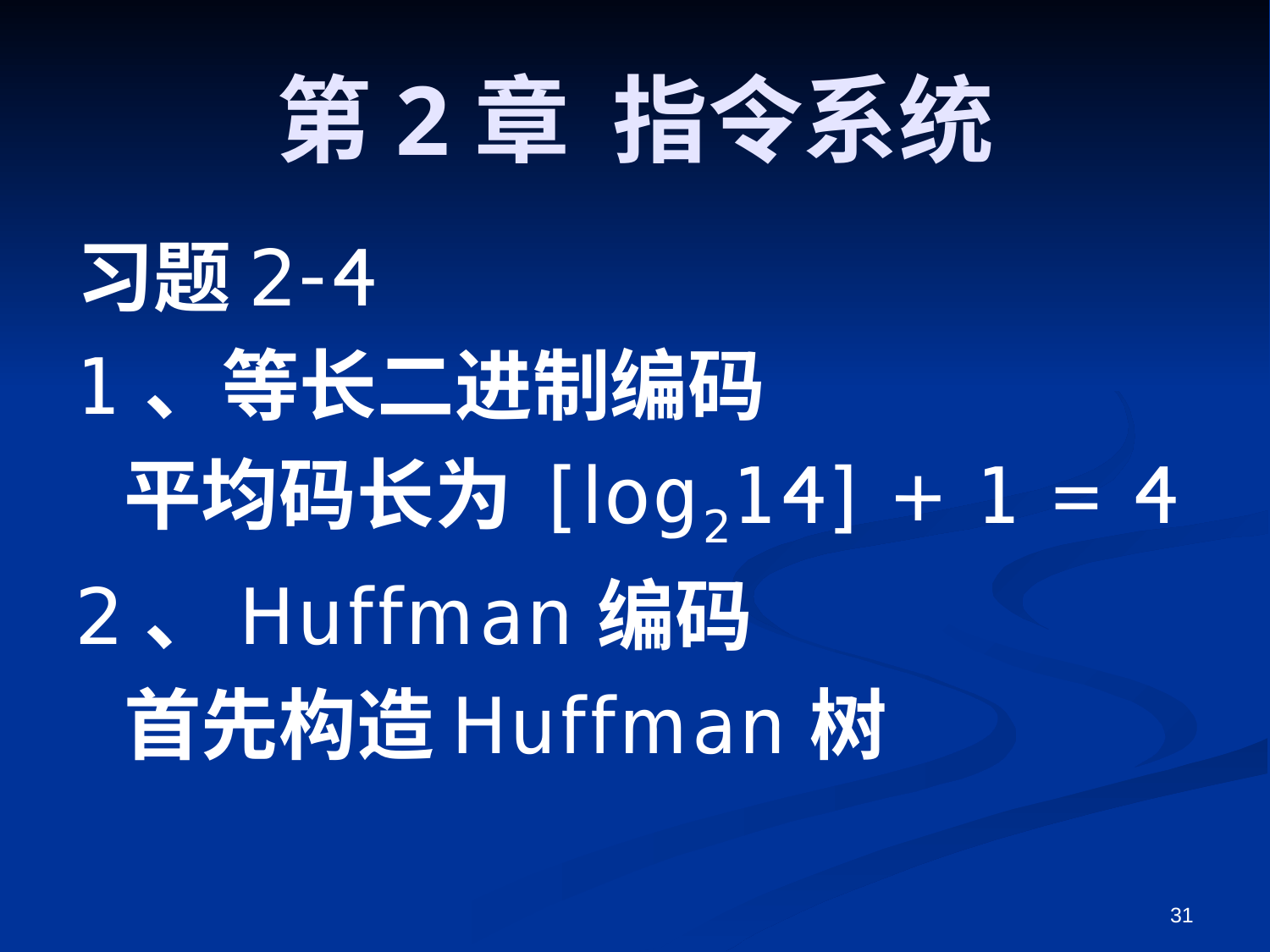

# 第2章  指令系统
习题2-4
1、等长二进制编码
	平均码长为 [log214] + 1 = 4
2、Huffman编码
	首先构造Huffman树

31